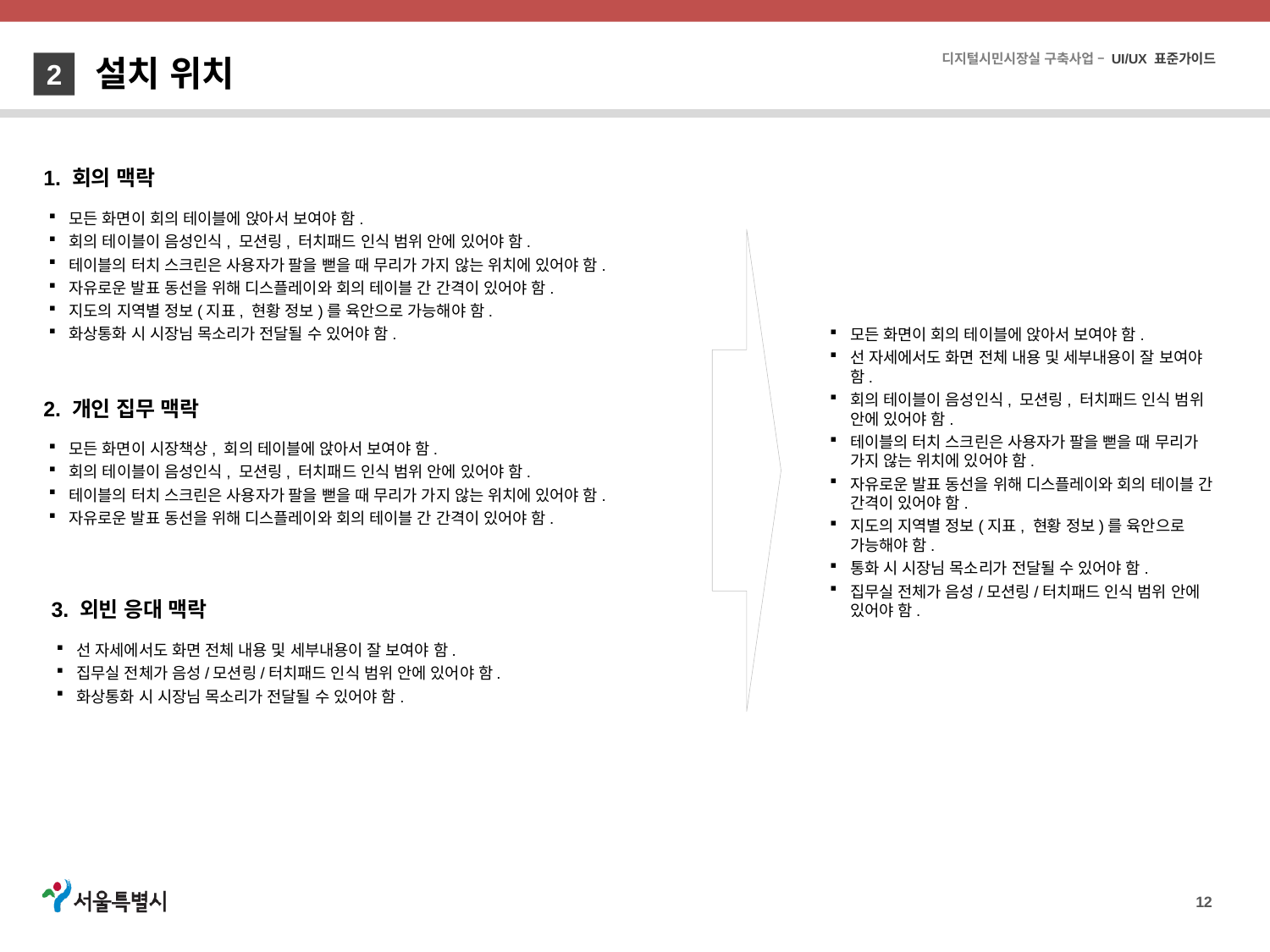

설치 위치
2
1. 회의 맥락
모든 화면이 회의 테이블에 앉아서 보여야 함.
회의 테이블이 음성인식, 모션링, 터치패드 인식 범위 안에 있어야 함.
테이블의 터치 스크린은 사용자가 팔을 뻗을 때 무리가 가지 않는 위치에 있어야 함.
자유로운 발표 동선을 위해 디스플레이와 회의 테이블 간 간격이 있어야 함.
지도의 지역별 정보(지표, 현황 정보)를 육안으로 가능해야 함.
화상통화 시 시장님 목소리가 전달될 수 있어야 함.

모든 화면이 회의 테이블에 앉아서 보여야 함.
선 자세에서도 화면 전체 내용 및 세부내용이 잘 보여야 함.
회의 테이블이 음성인식, 모션링, 터치패드 인식 범위 안에 있어야 함.
테이블의 터치 스크린은 사용자가 팔을 뻗을 때 무리가 가지 않는 위치에 있어야 함.
자유로운 발표 동선을 위해 디스플레이와 회의 테이블 간 간격이 있어야 함.
지도의 지역별 정보(지표, 현황 정보)를 육안으로 가능해야 함.
통화 시 시장님 목소리가 전달될 수 있어야 함.
집무실 전체가 음성/모션링/터치패드 인식 범위 안에 있어야 함.

2. 개인 집무 맥락
모든 화면이 시장책상, 회의 테이블에 앉아서 보여야 함.
회의 테이블이 음성인식, 모션링, 터치패드 인식 범위 안에 있어야 함.
테이블의 터치 스크린은 사용자가 팔을 뻗을 때 무리가 가지 않는 위치에 있어야 함.
자유로운 발표 동선을 위해 디스플레이와 회의 테이블 간 간격이 있어야 함.
3. 외빈 응대 맥락
선 자세에서도 화면 전체 내용 및 세부내용이 잘 보여야 함.
집무실 전체가 음성/모션링/터치패드 인식 범위 안에 있어야 함.
화상통화 시 시장님 목소리가 전달될 수 있어야 함.